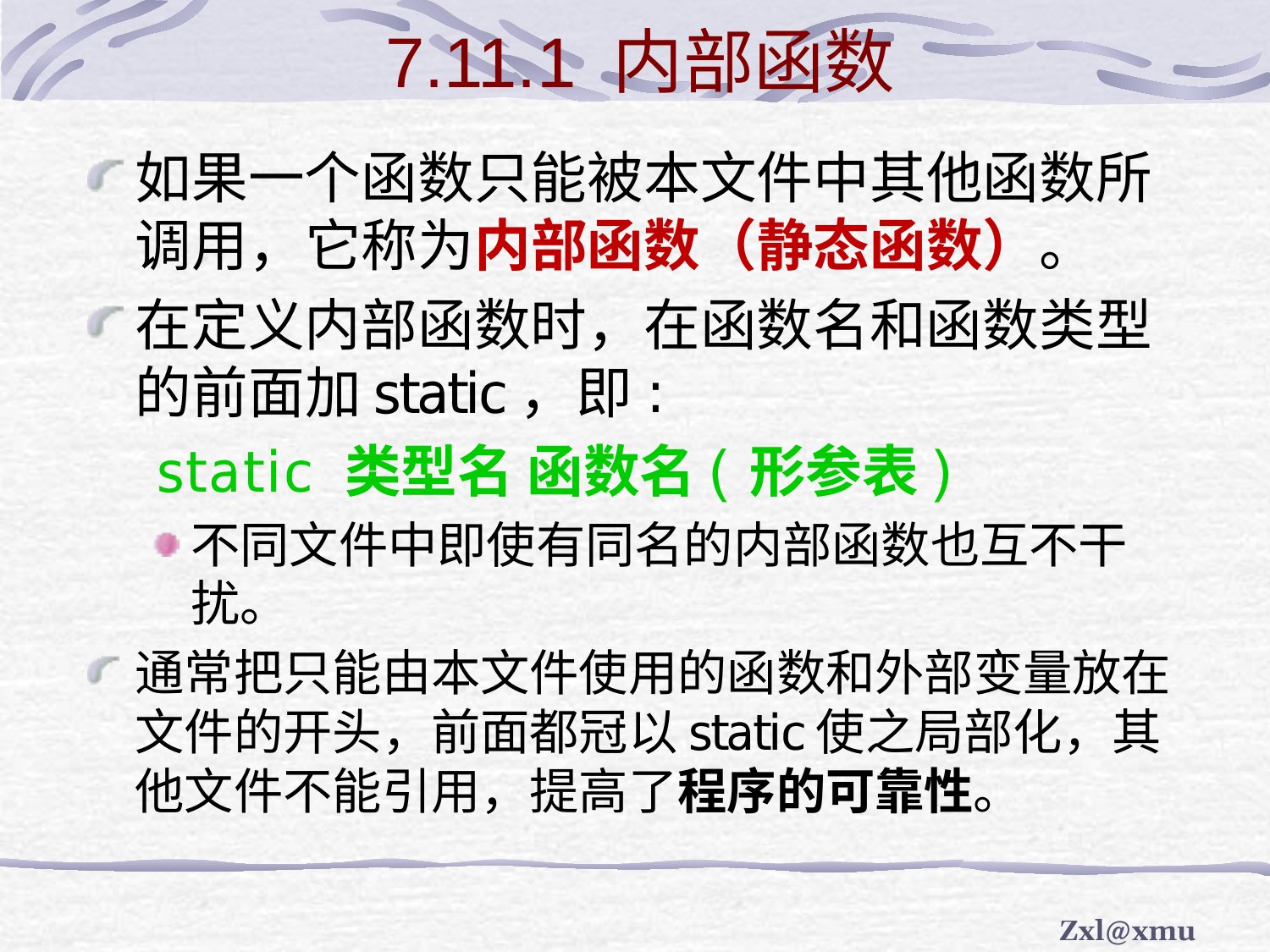

# 7.11.1 内部函数
如果一个函数只能被本文件中其他函数所调用，它称为内部函数（静态函数）。
在定义内部函数时，在函数名和函数类型的前面加static，即:
    static 类型名 函数名(形参表)
不同文件中即使有同名的内部函数也互不干扰。
通常把只能由本文件使用的函数和外部变量放在文件的开头，前面都冠以static使之局部化，其他文件不能引用，提高了程序的可靠性。